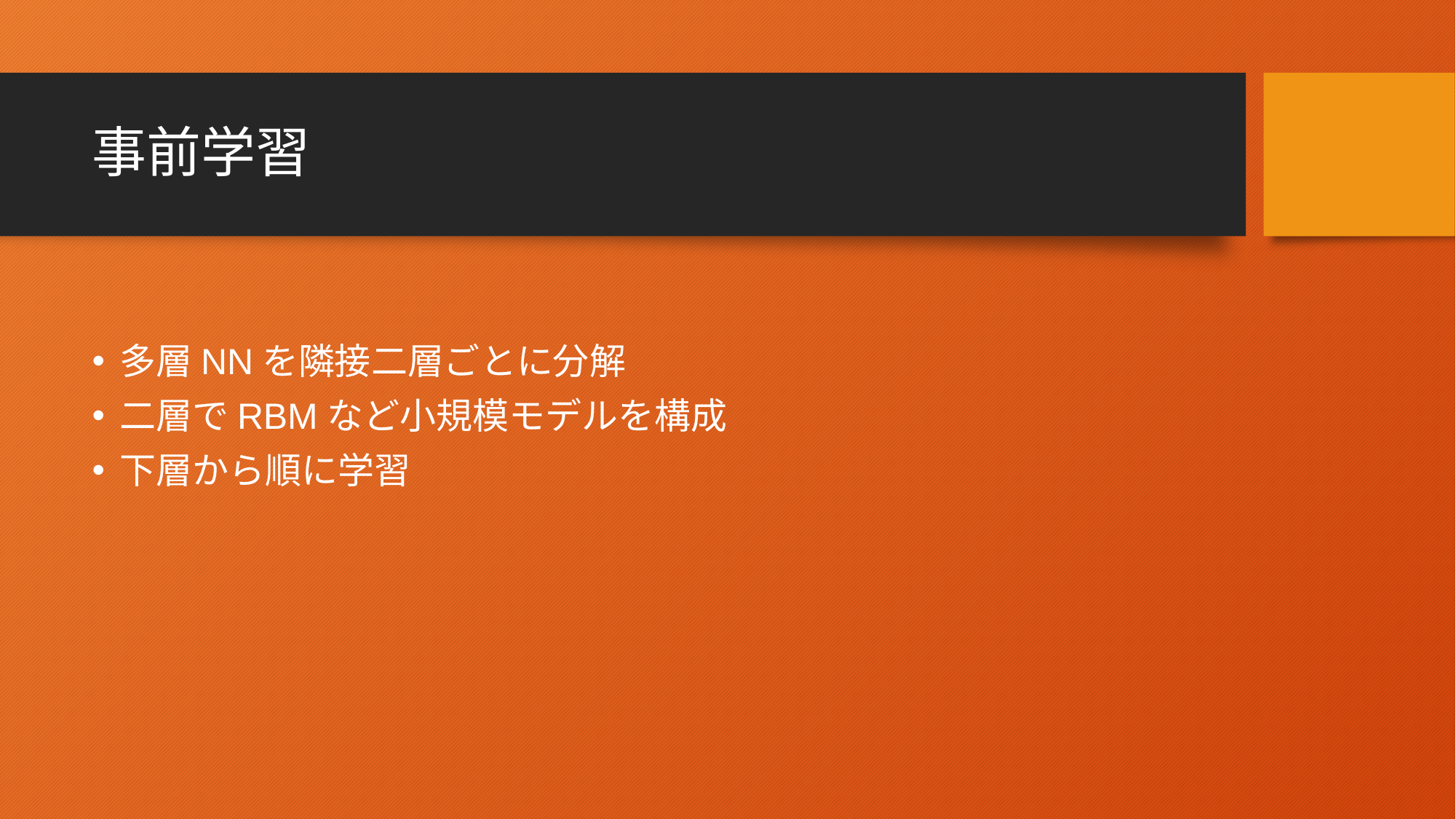

# 事前学習

多層NNを隣接二層ごとに分解
二層でRBMなど小規模モデルを構成
下層から順に学習